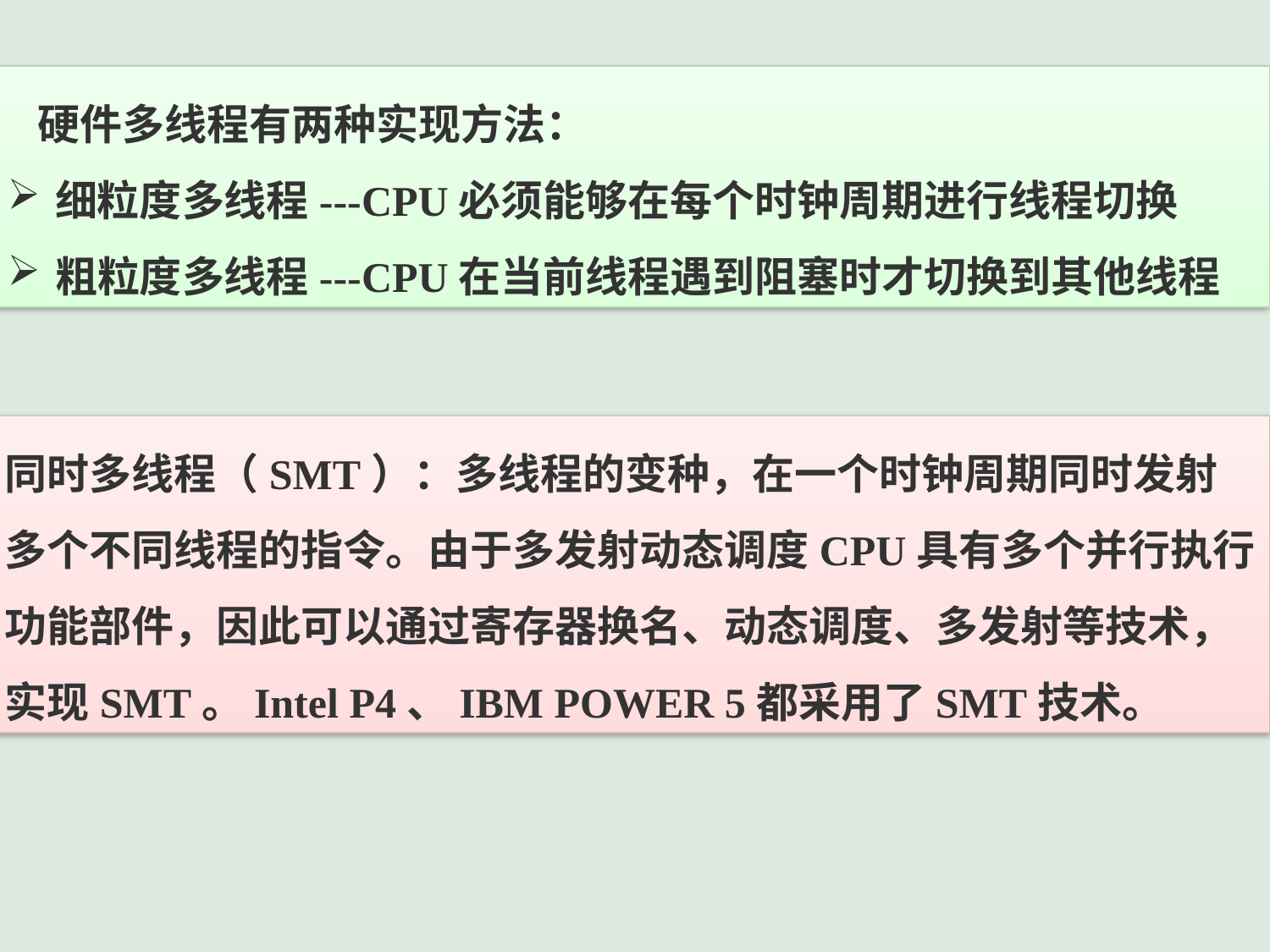

硬件多线程有两种实现方法：
细粒度多线程---CPU必须能够在每个时钟周期进行线程切换
粗粒度多线程---CPU在当前线程遇到阻塞时才切换到其他线程
同时多线程（SMT）：多线程的变种，在一个时钟周期同时发射多个不同线程的指令。由于多发射动态调度CPU具有多个并行执行功能部件，因此可以通过寄存器换名、动态调度、多发射等技术，实现SMT。Intel P4、IBM POWER 5都采用了SMT技术。